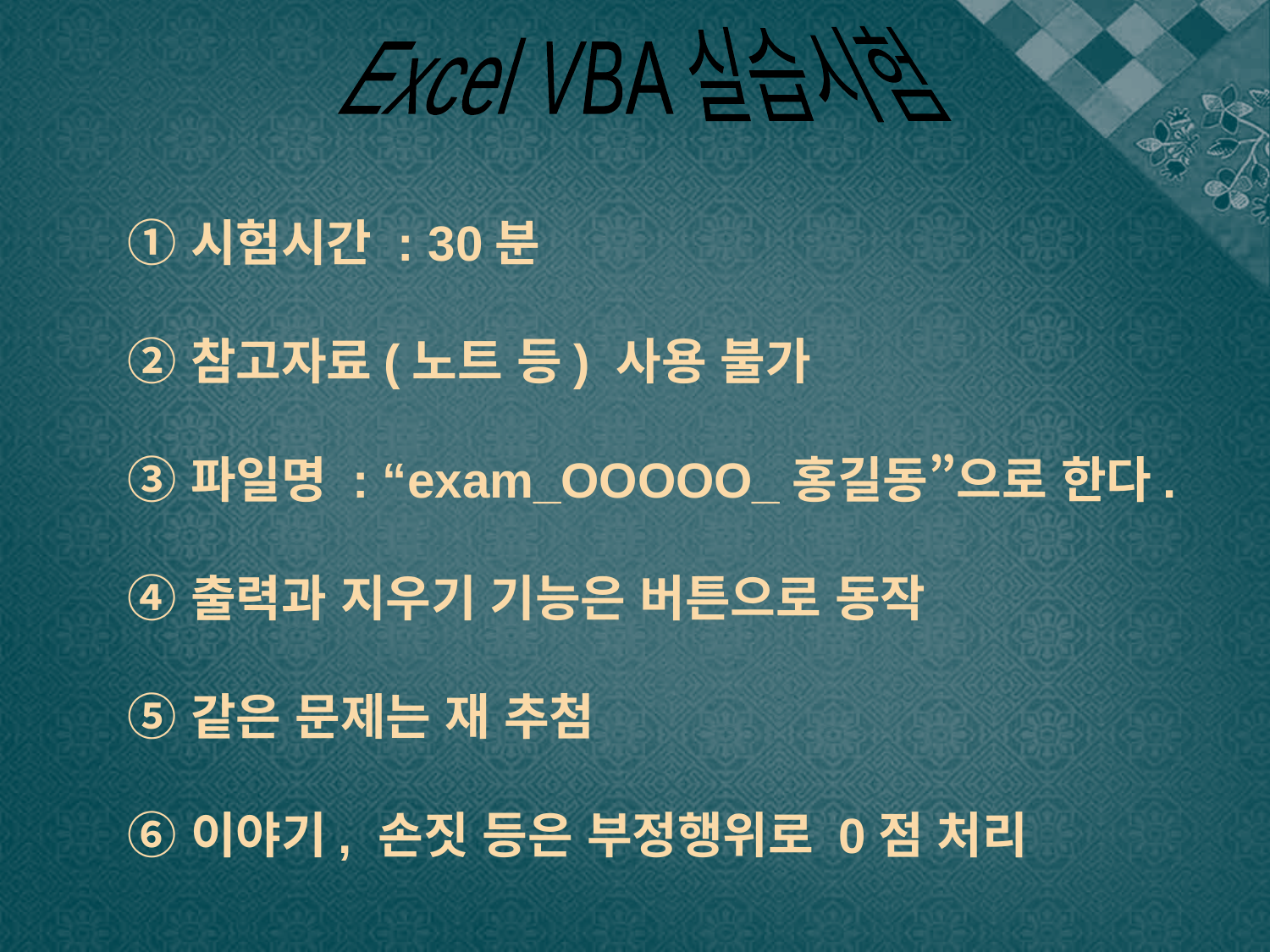

Excel VBA 실습시험
시험시간 : 30분
참고자료(노트 등) 사용 불가
파일명 : “exam_OOOOO_홍길동”으로 한다.
출력과 지우기 기능은 버튼으로 동작
같은 문제는 재 추첨
이야기, 손짓 등은 부정행위로 0점 처리